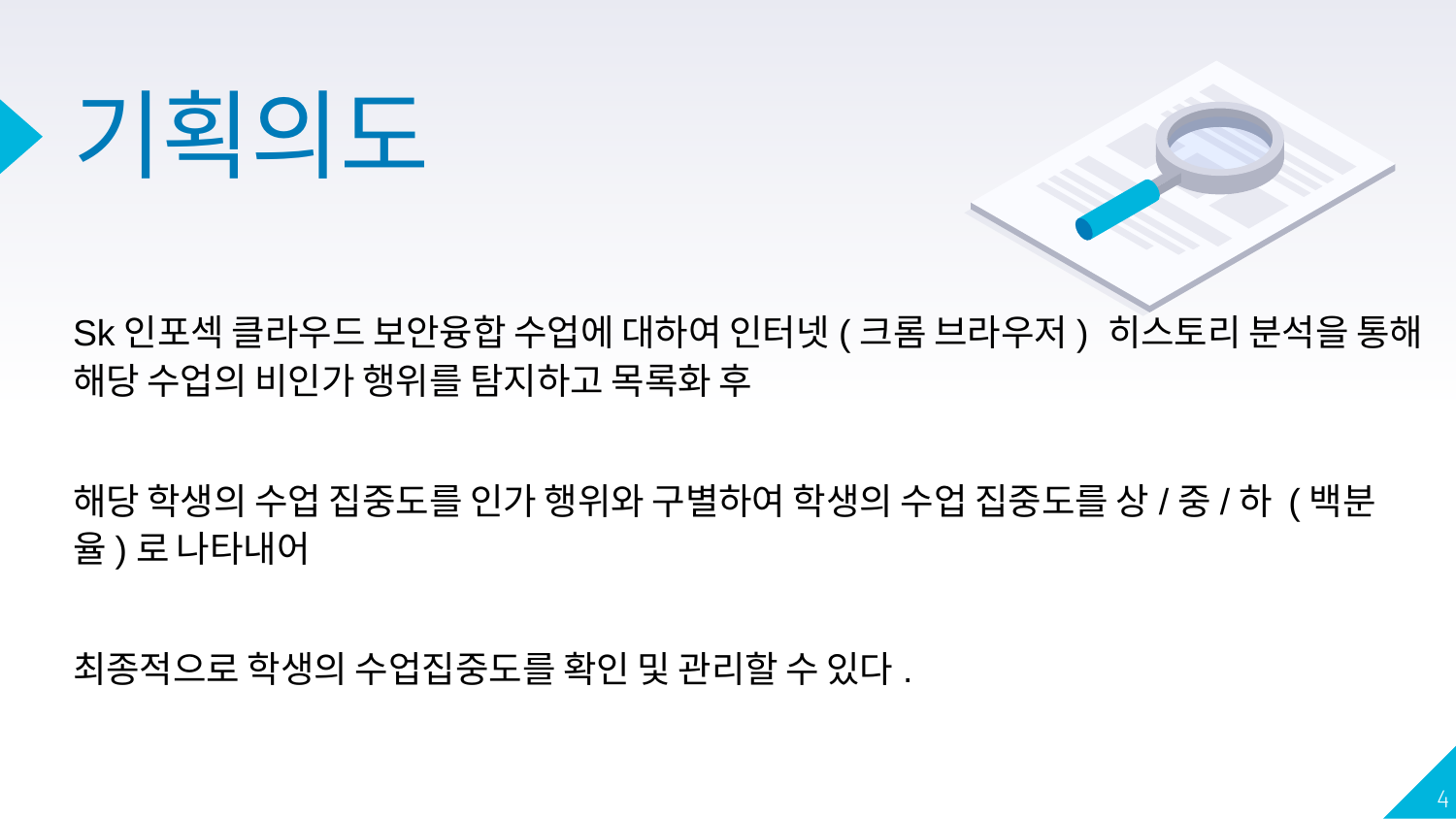

# 기획의도
Sk인포섹 클라우드 보안융합 수업에 대하여 인터넷(크롬 브라우저) 히스토리 분석을 통해 해당 수업의 비인가 행위를 탐지하고 목록화 후

해당 학생의 수업 집중도를 인가 행위와 구별하여 학생의 수업 집중도를 상/중/하 (백분율)로 나타내어

최종적으로 학생의 수업집중도를 확인 및 관리할 수 있다.

4